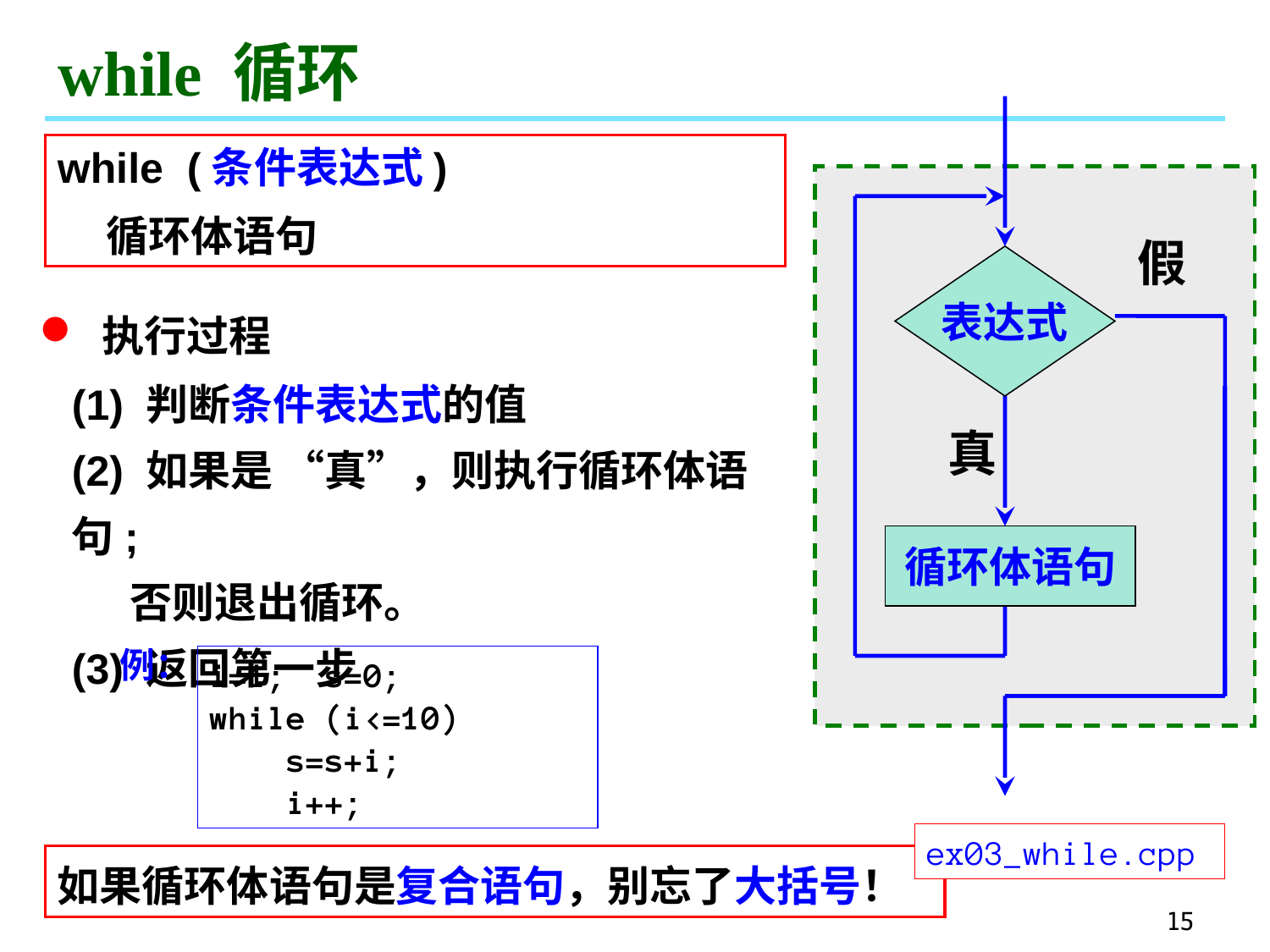

# while 循环

while  (条件表达式)
    循环体语句

假
表达式
 执行过程

(1) 判断条件表达式的值
(2) 如果是 “真”，则执行循环体语句;
     否则退出循环。
(3) 返回第一步

真
循环体语句

例：
i=1;  s=0;
while (i<=10)
    s=s+i;
    i++;

ex03_while.cpp
如果循环体语句是复合语句，别忘了大括号！
15